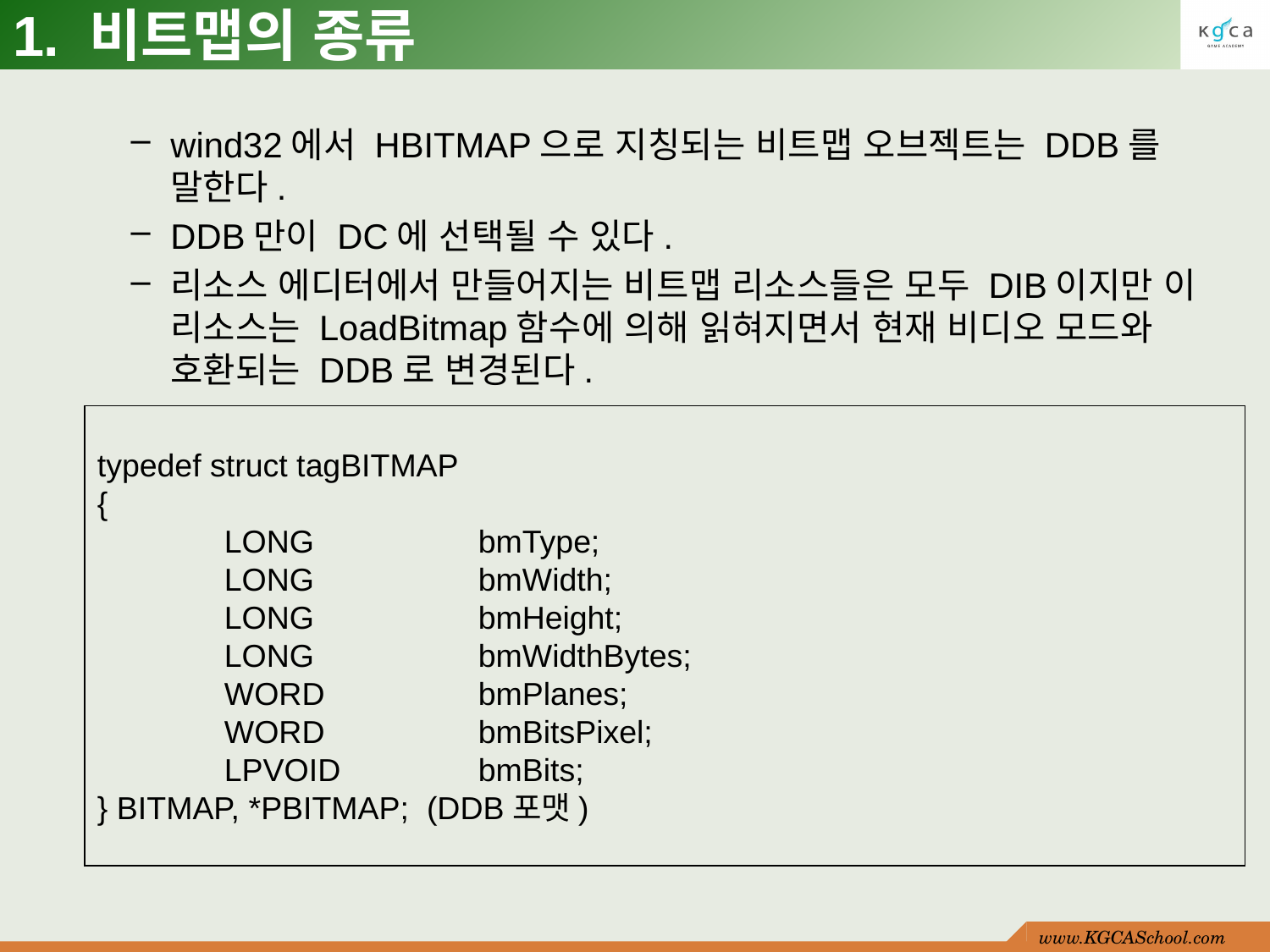

# 1. 비트맵의 종류
wind32에서 HBITMAP으로 지칭되는 비트맵 오브젝트는 DDB를 말한다.
DDB만이 DC에 선택될 수 있다.
리소스 에디터에서 만들어지는 비트맵 리소스들은 모두 DIB이지만 이 리소스는 LoadBitmap함수에 의해 읽혀지면서 현재 비디오 모드와 호환되는 DDB로 변경된다.
typedef struct tagBITMAP
{
	LONG 		bmType;
	LONG 		bmWidth;
	LONG 		bmHeight;
	LONG 		bmWidthBytes;
	WORD 		bmPlanes;
	WORD 		bmBitsPixel;
	LPVOID 		bmBits;
} BITMAP, *PBITMAP;  (DDB포맷)